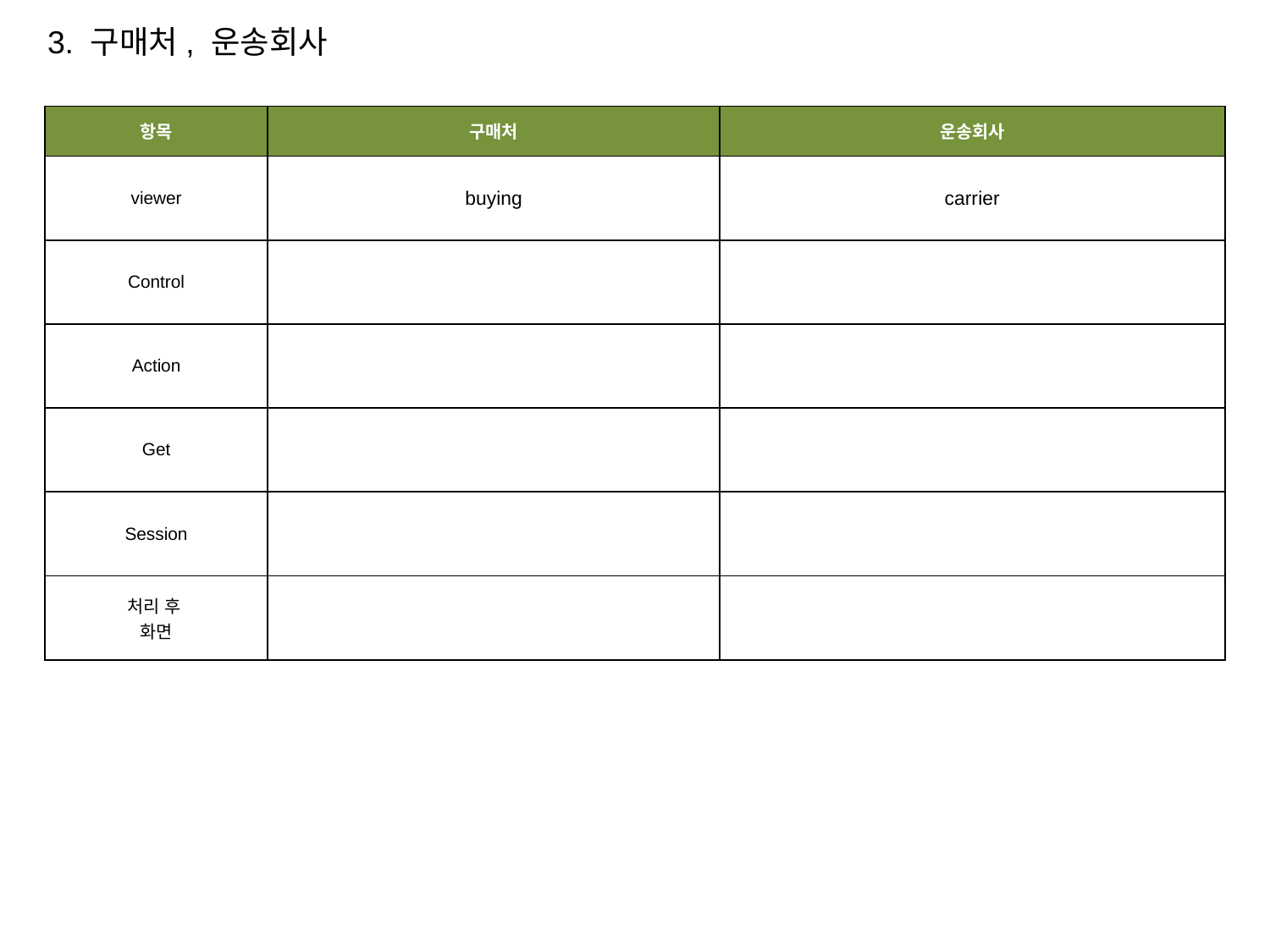

3. 구매처, 운송회사
| 항목 | 구매처 | 운송회사 |
| --- | --- | --- |
| viewer | buying | carrier |
| Control |  |  |
| Action |  |  |
| Get |  |  |
| Session |  |  |
| 처리 후 화면 |  |  |